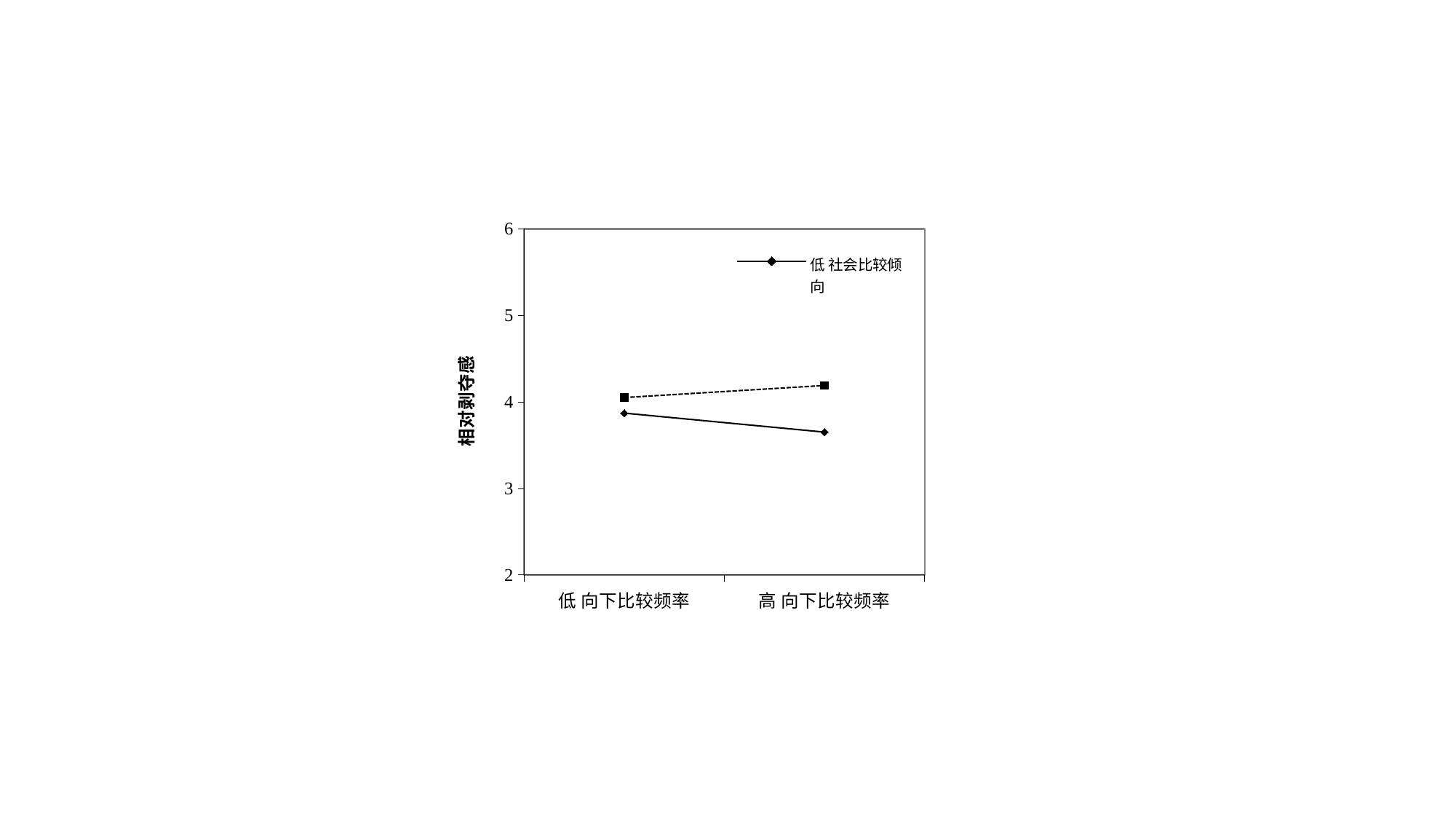

### Chart

| Category | 低 社会比较倾向 | 高 社会比较倾向 |
|---|---|---|
| 低 向下比较频率 | 3.87 | 4.05 |
| 高 向下比较频率 | 3.65 | 4.1899999999999995 |